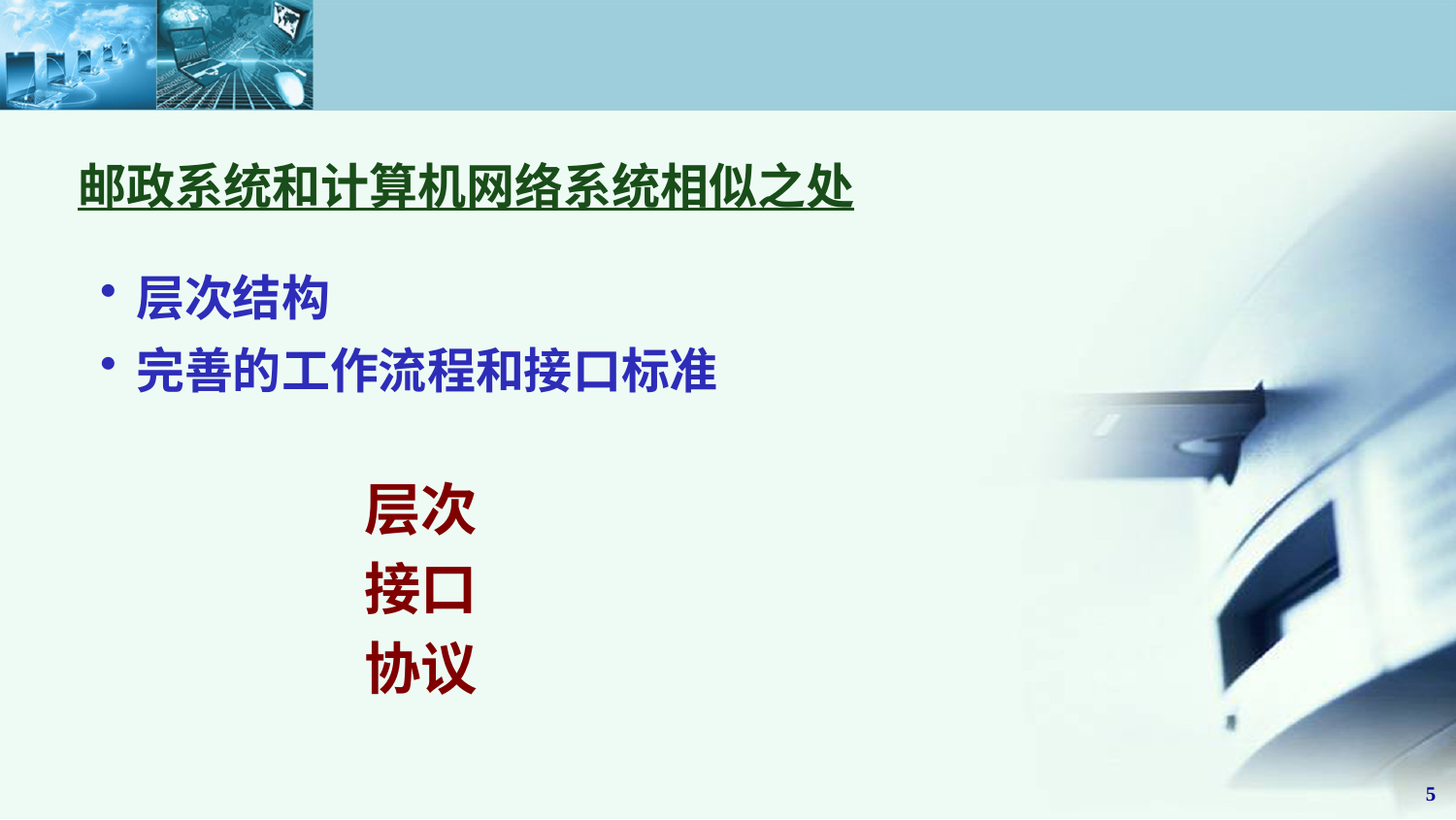

邮政系统和计算机网络系统相似之处
层次结构
完善的工作流程和接口标准
层次
接口
协议
5